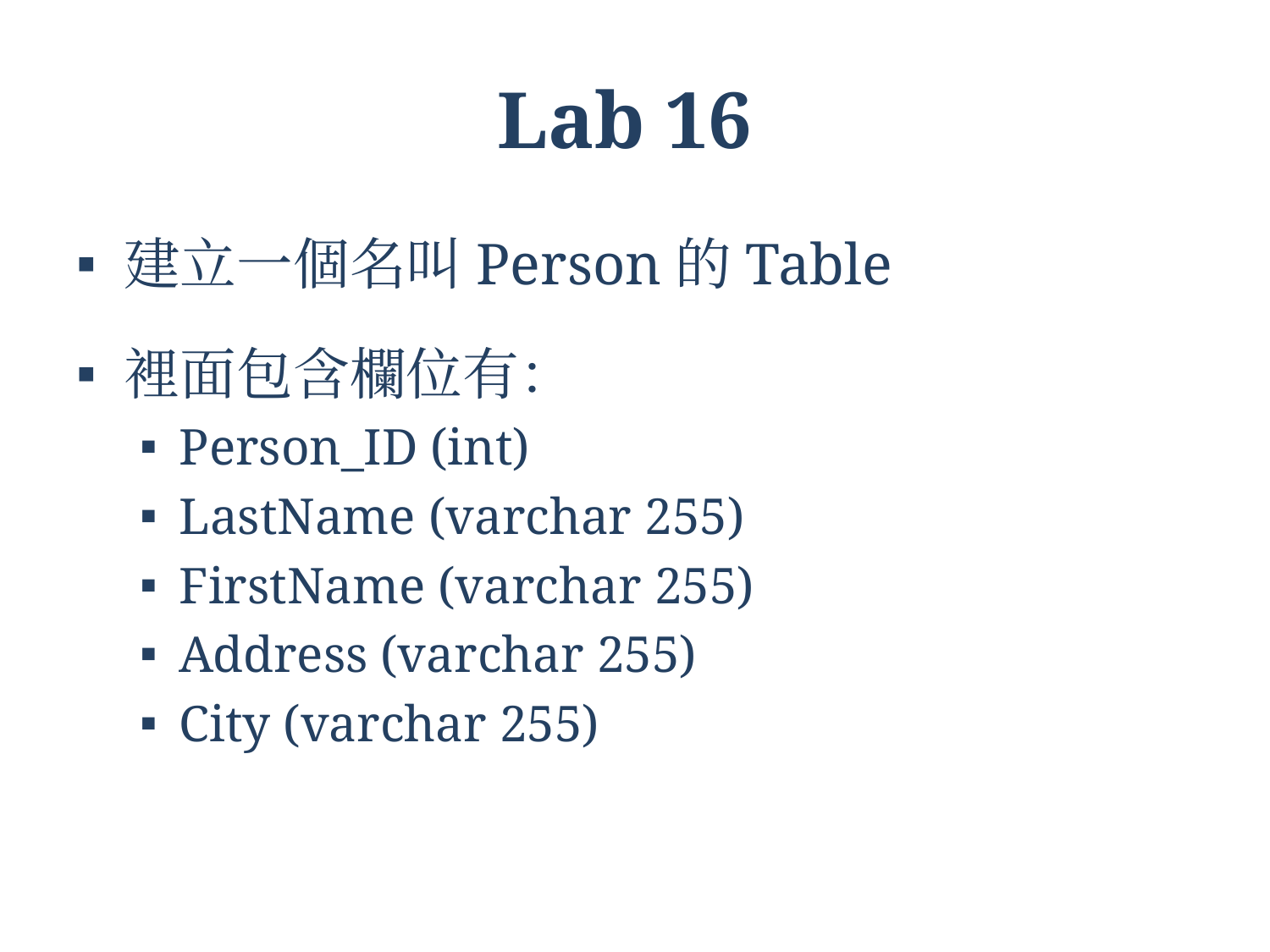

# Lab 16
建立一個名叫Person的Table
裡面包含欄位有：
Person_ID (int)
LastName (varchar 255)
FirstName (varchar 255)
Address (varchar 255)
City (varchar 255)